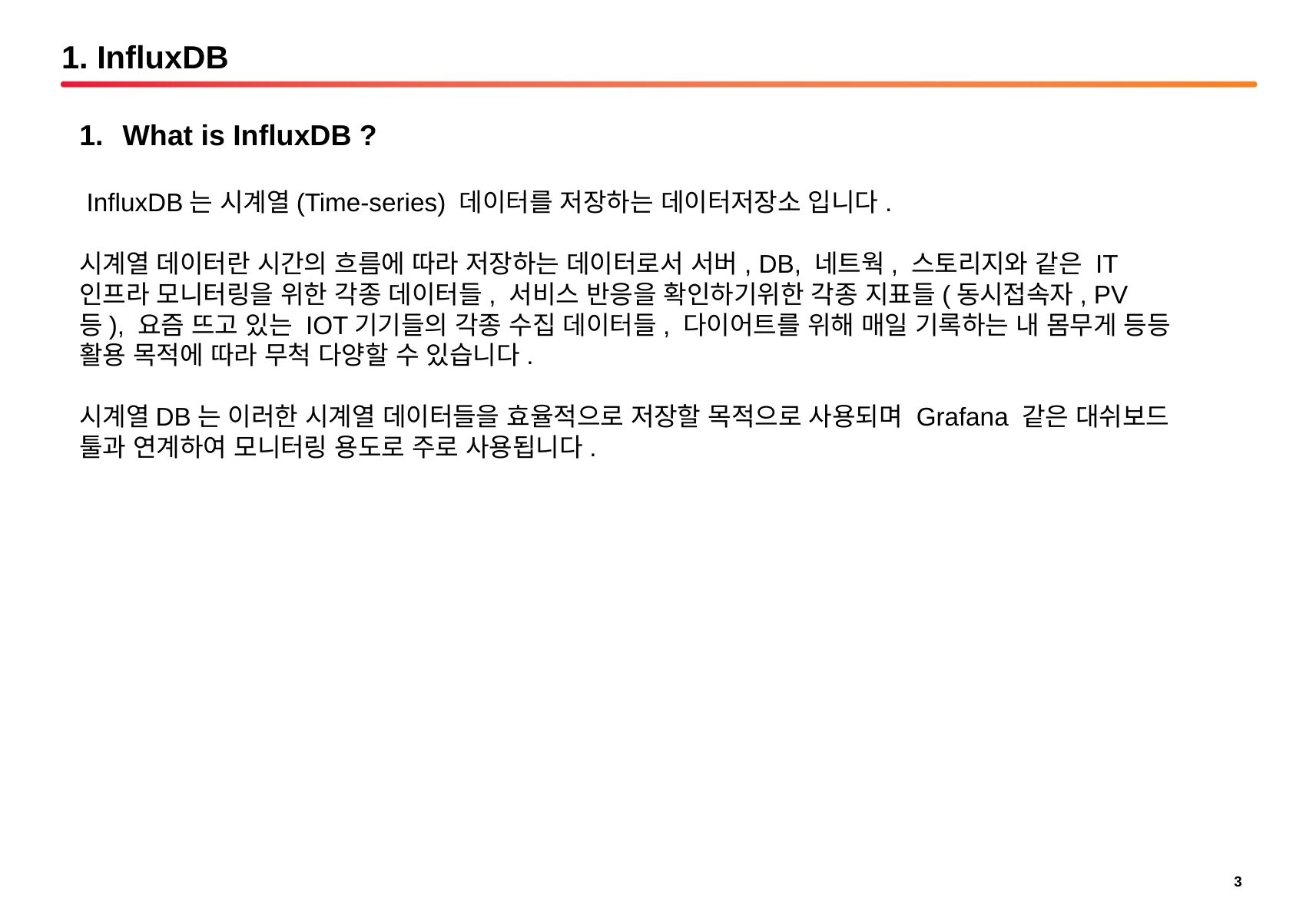

# 1. InfluxDB
What is InfluxDB ?

 InfluxDB는 시계열(Time-series) 데이터를 저장하는 데이터저장소 입니다.

시계열 데이터란 시간의 흐름에 따라 저장하는 데이터로서 서버, DB, 네트웍, 스토리지와 같은 IT인프라 모니터링을 위한 각종 데이터들, 서비스 반응을 확인하기위한 각종 지표들(동시접속자, PV 등), 요즘 뜨고 있는 IOT기기들의 각종 수집 데이터들, 다이어트를 위해 매일 기록하는 내 몸무게 등등 활용 목적에 따라 무척 다양할 수 있습니다.

시계열DB는 이러한 시계열 데이터들을 효율적으로 저장할 목적으로 사용되며 Grafana 같은 대쉬보드 툴과 연계하여 모니터링 용도로 주로 사용됩니다.